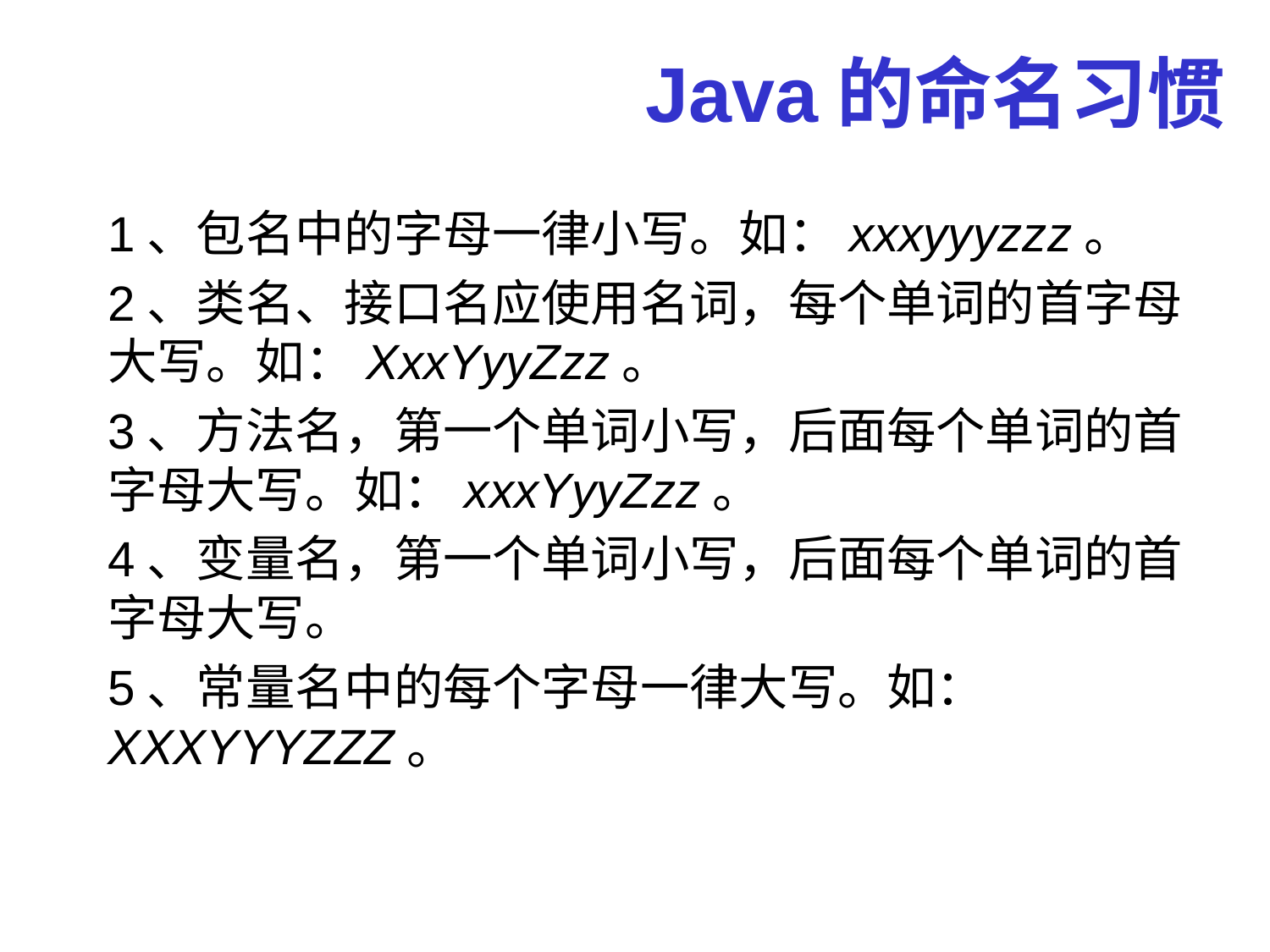

# Java的命名习惯
1、包名中的字母一律小写。如：xxxyyyzzz。
2、类名、接口名应使用名词，每个单词的首字母大写。如：XxxYyyZzz。
3、方法名，第一个单词小写，后面每个单词的首字母大写。如：xxxYyyZzz。
4、变量名，第一个单词小写，后面每个单词的首字母大写。
5、常量名中的每个字母一律大写。如：XXXYYYZZZ。